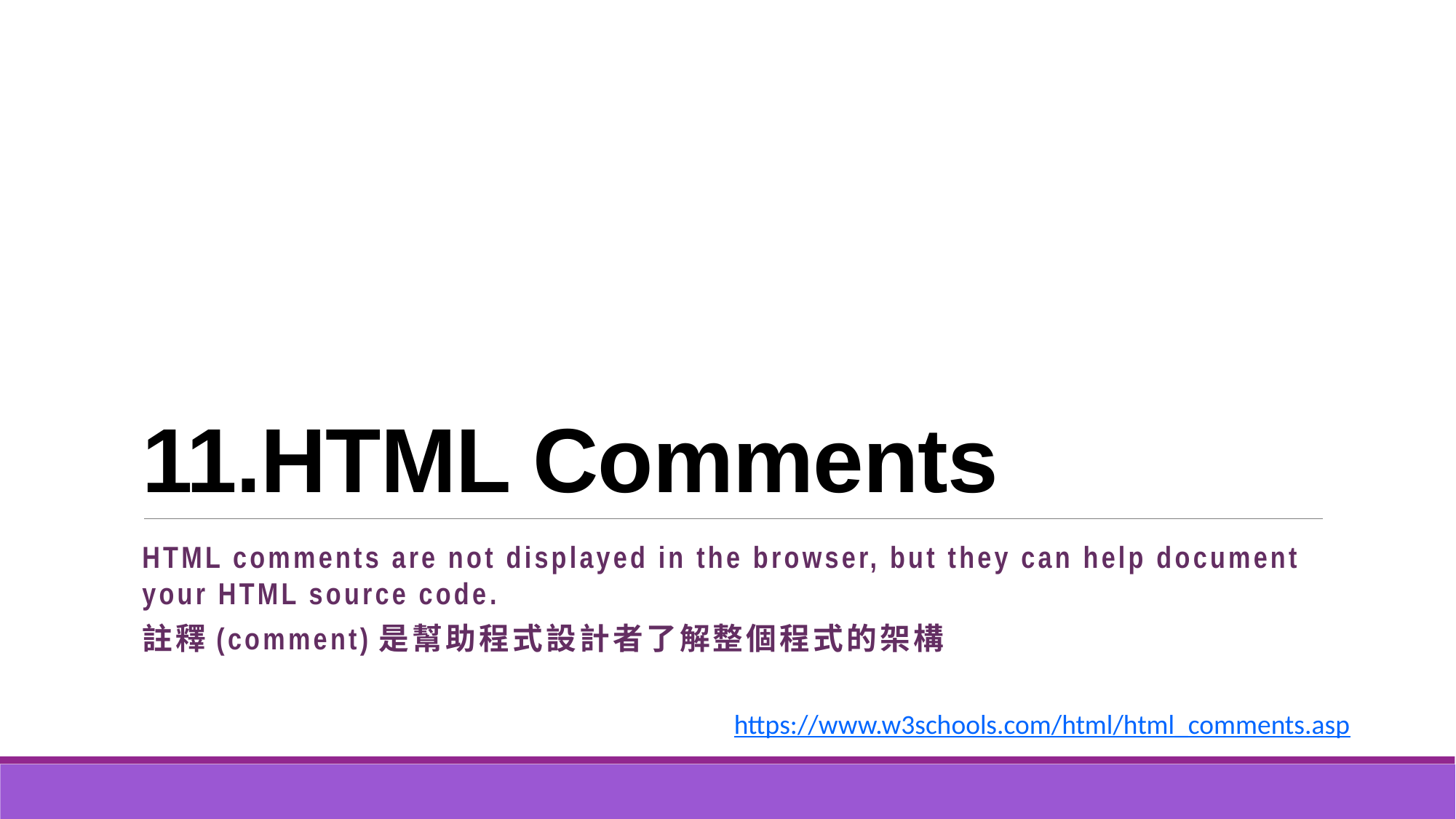

# 11.HTML Comments
HTML comments are not displayed in the browser, but they can help document your HTML source code.
註釋(comment)是幫助程式設計者了解整個程式的架構
https://www.w3schools.com/html/html_comments.asp